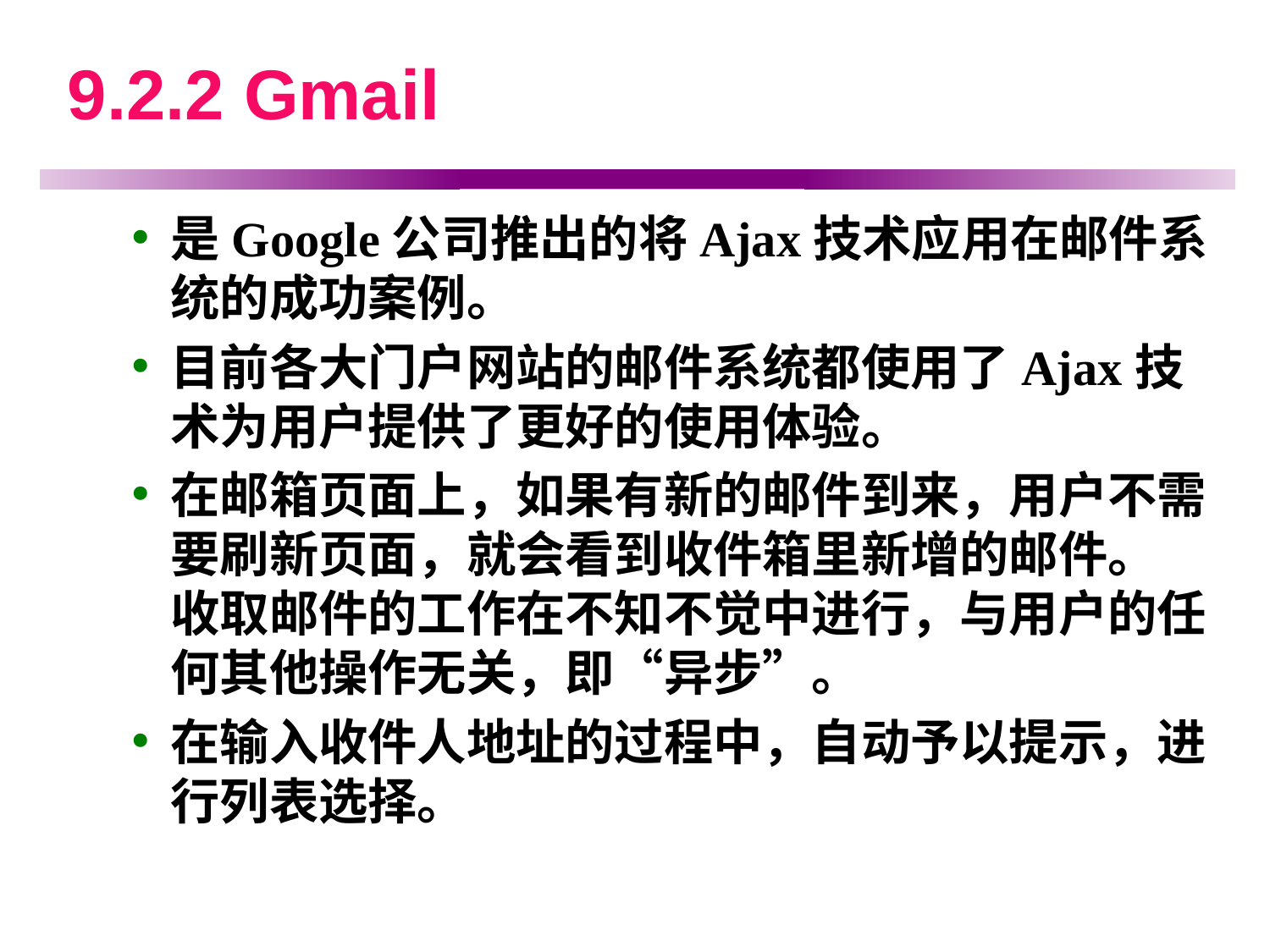

# 9.2.2 Gmail
是Google公司推出的将Ajax技术应用在邮件系统的成功案例。
目前各大门户网站的邮件系统都使用了Ajax技术为用户提供了更好的使用体验。
在邮箱页面上，如果有新的邮件到来，用户不需要刷新页面，就会看到收件箱里新增的邮件。 收取邮件的工作在不知不觉中进行，与用户的任何其他操作无关，即“异步”。
在输入收件人地址的过程中，自动予以提示，进行列表选择。